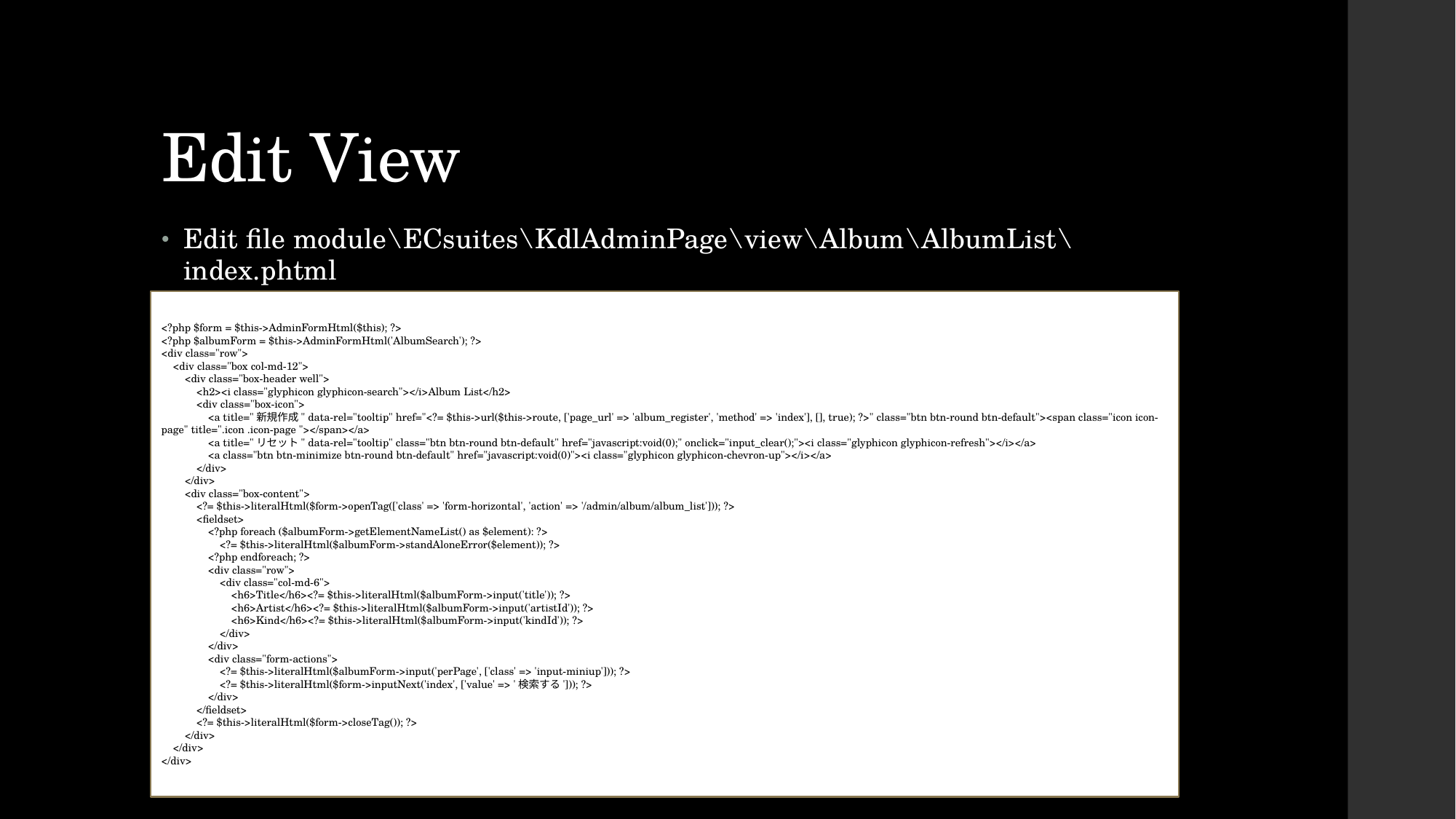

# Edit View
Edit file module\ECsuites\KdlAdminPage\view\Album\AlbumList\index.phtml

<?php $form = $this->AdminFormHtml($this); ?>
<?php $albumForm = $this->AdminFormHtml('AlbumSearch'); ?>
<div class="row">
    <div class="box col-md-12">
        <div class="box-header well">
            <h2><i class="glyphicon glyphicon-search"></i>Album List</h2>
            <div class="box-icon">
                <a title="新規作成" data-rel="tooltip" href="<?= $this->url($this->route, ['page_url' => 'album_register', 'method' => 'index'], [], true); ?>" class="btn btn-round btn-default"><span class="icon icon-page" title=".icon .icon-page "></span></a>
                <a title="リセット" data-rel="tooltip" class="btn btn-round btn-default" href="javascript:void(0);" onclick="input_clear();"><i class="glyphicon glyphicon-refresh"></i></a>
                <a class="btn btn-minimize btn-round btn-default" href="javascript:void(0)"><i class="glyphicon glyphicon-chevron-up"></i></a>
            </div>
        </div>
        <div class="box-content">
            <?= $this->literalHtml($form->openTag(['class' => 'form-horizontal', 'action' => '/admin/album/album_list'])); ?>
            <fieldset>
                <?php foreach ($albumForm->getElementNameList() as $element): ?>
                    <?= $this->literalHtml($albumForm->standAloneError($element)); ?>
                <?php endforeach; ?>
                <div class="row">
                    <div class="col-md-6">
                        <h6>Title</h6><?= $this->literalHtml($albumForm->input('title')); ?>
                        <h6>Artist</h6><?= $this->literalHtml($albumForm->input('artistId')); ?>
                        <h6>Kind</h6><?= $this->literalHtml($albumForm->input('kindId')); ?>
                    </div>
                </div>
                <div class="form-actions">
                    <?= $this->literalHtml($albumForm->input('perPage', ['class' => 'input-miniup'])); ?>
                    <?= $this->literalHtml($form->inputNext('index', ['value' => '検索する'])); ?>
                </div>
            </fieldset>
            <?= $this->literalHtml($form->closeTag()); ?>
        </div>
    </div>
</div>